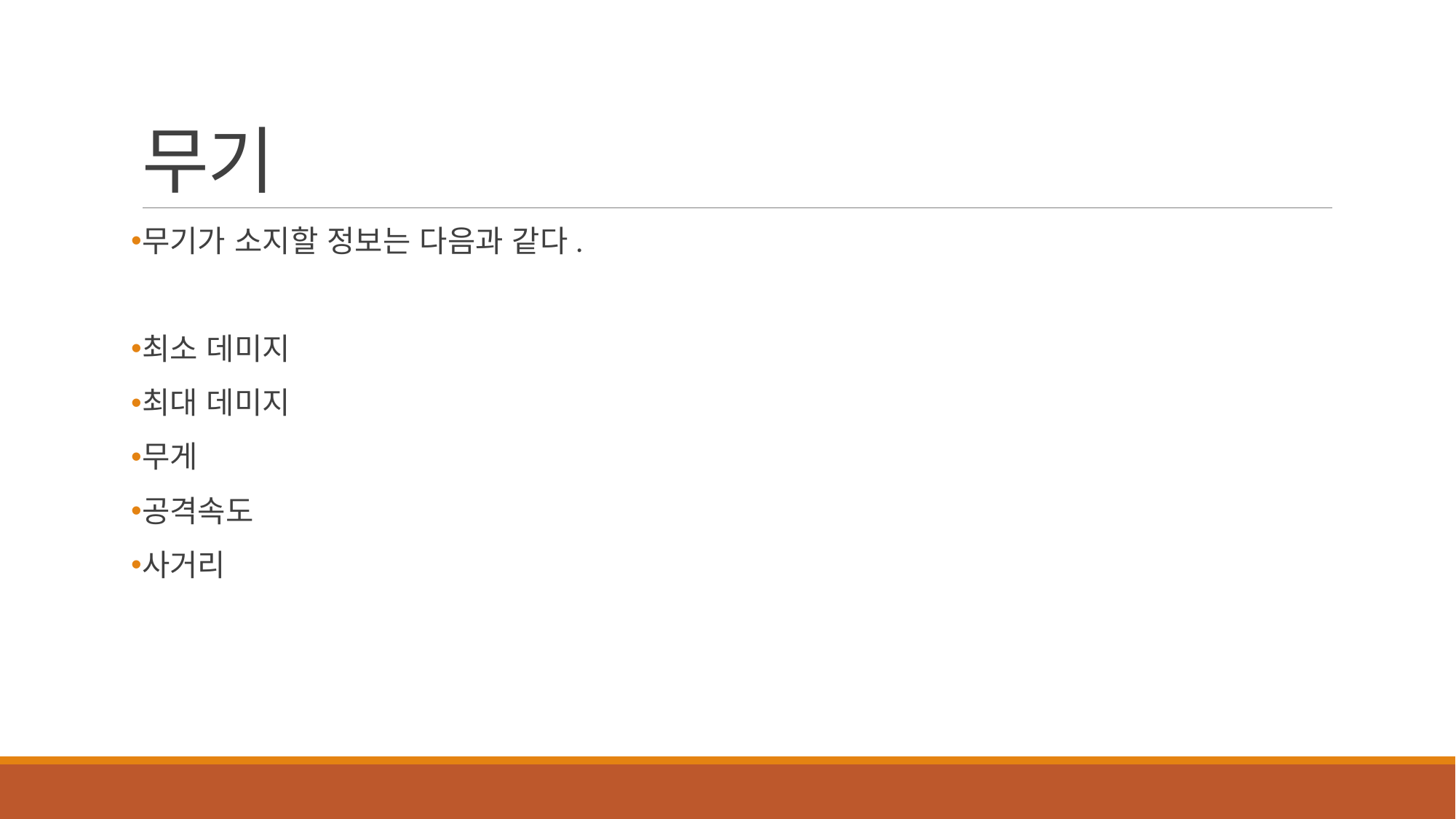

# 무기
무기가 소지할 정보는 다음과 같다.

최소 데미지
최대 데미지
무게
공격속도
사거리